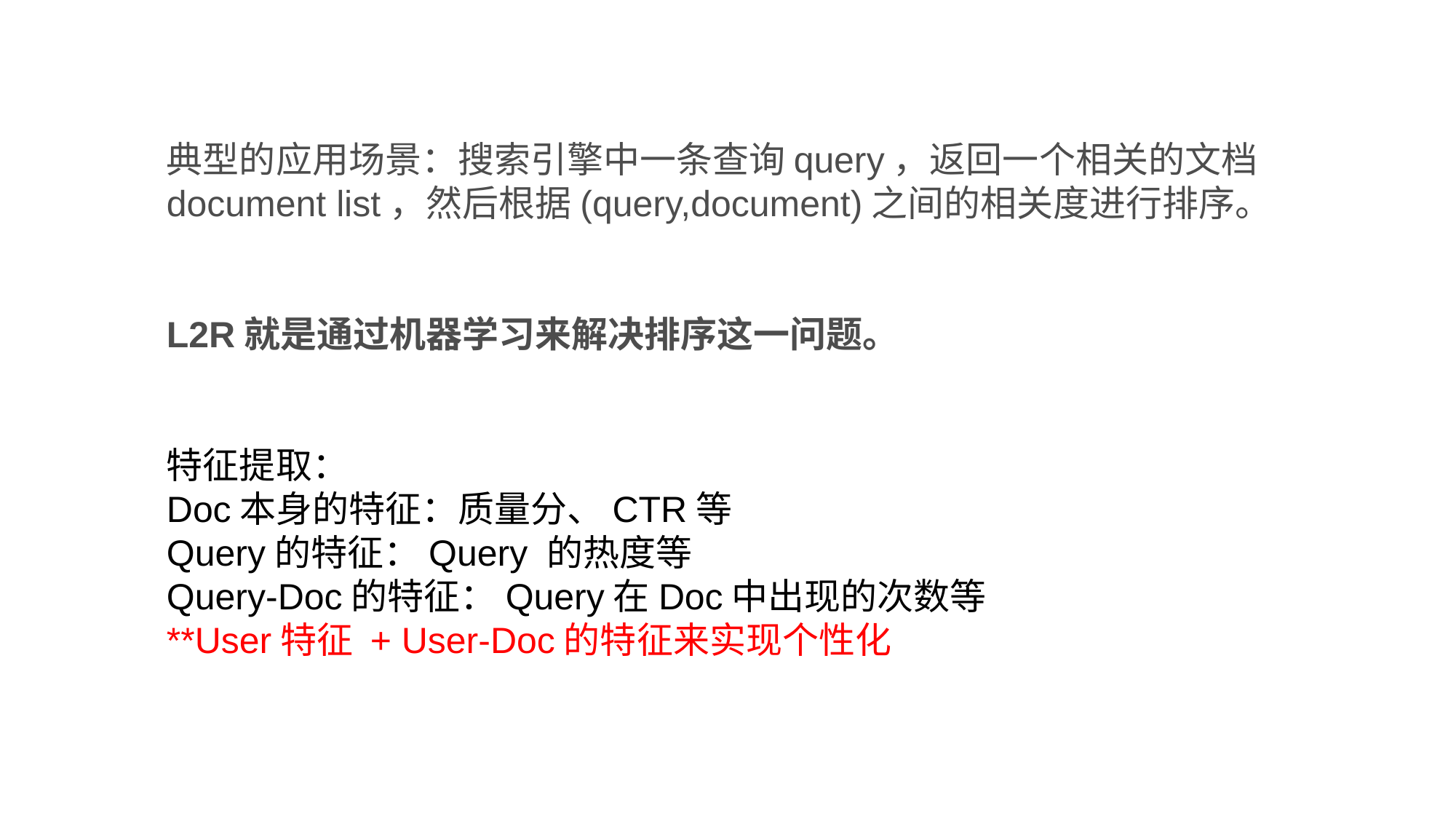

典型的应用场景：搜索引擎中一条查询query，返回一个相关的文档document list，然后根据(query,document)之间的相关度进行排序。

L2R就是通过机器学习来解决排序这一问题。

特征提取：
Doc本身的特征：质量分、CTR等
Query的特征：Query 的热度等
Query-Doc的特征：Query在Doc中出现的次数等
**User特征 + User-Doc的特征来实现个性化